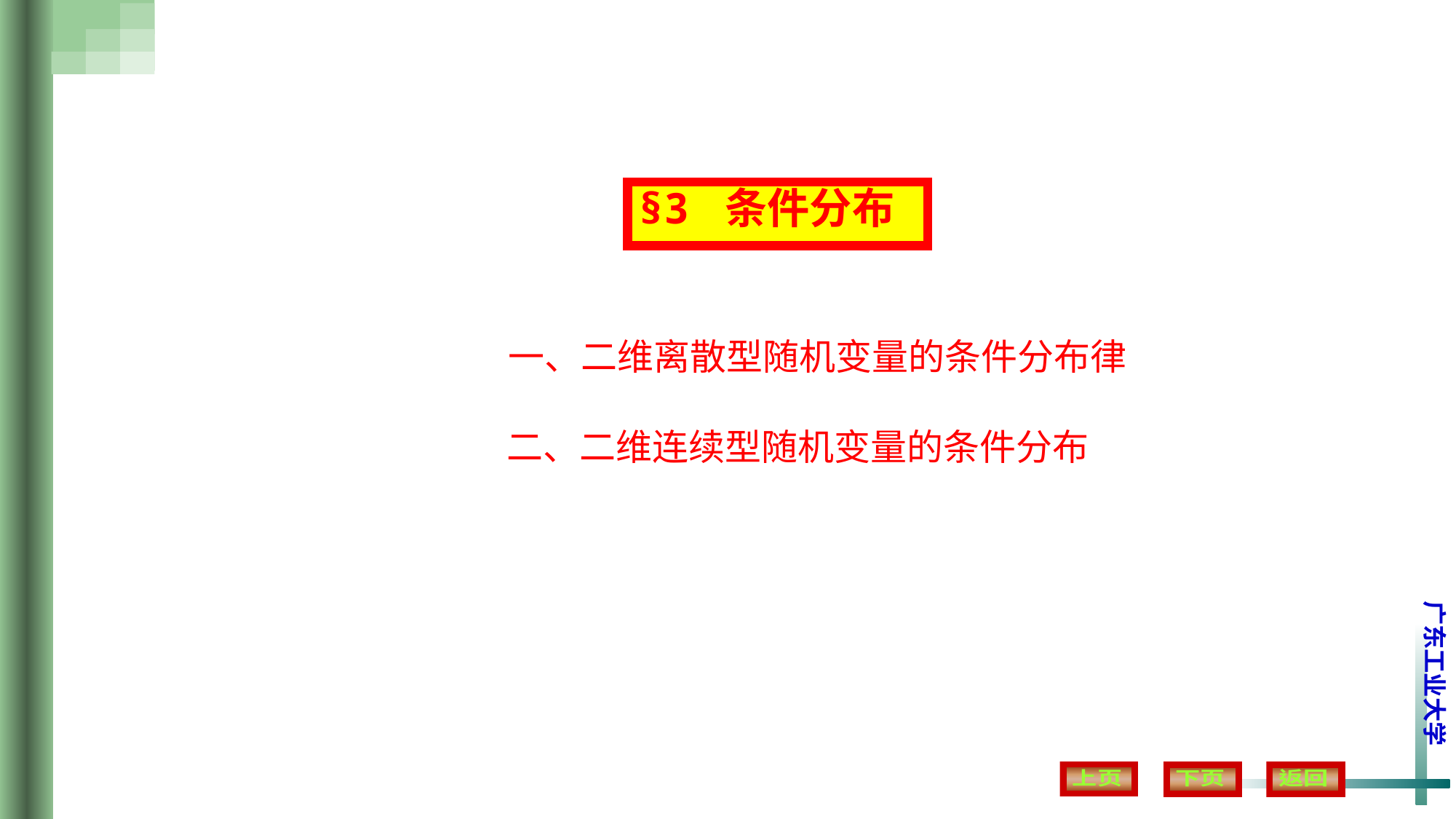

§3 条件分布
一、二维离散型随机变量的条件分布律
二、二维连续型随机变量的条件分布